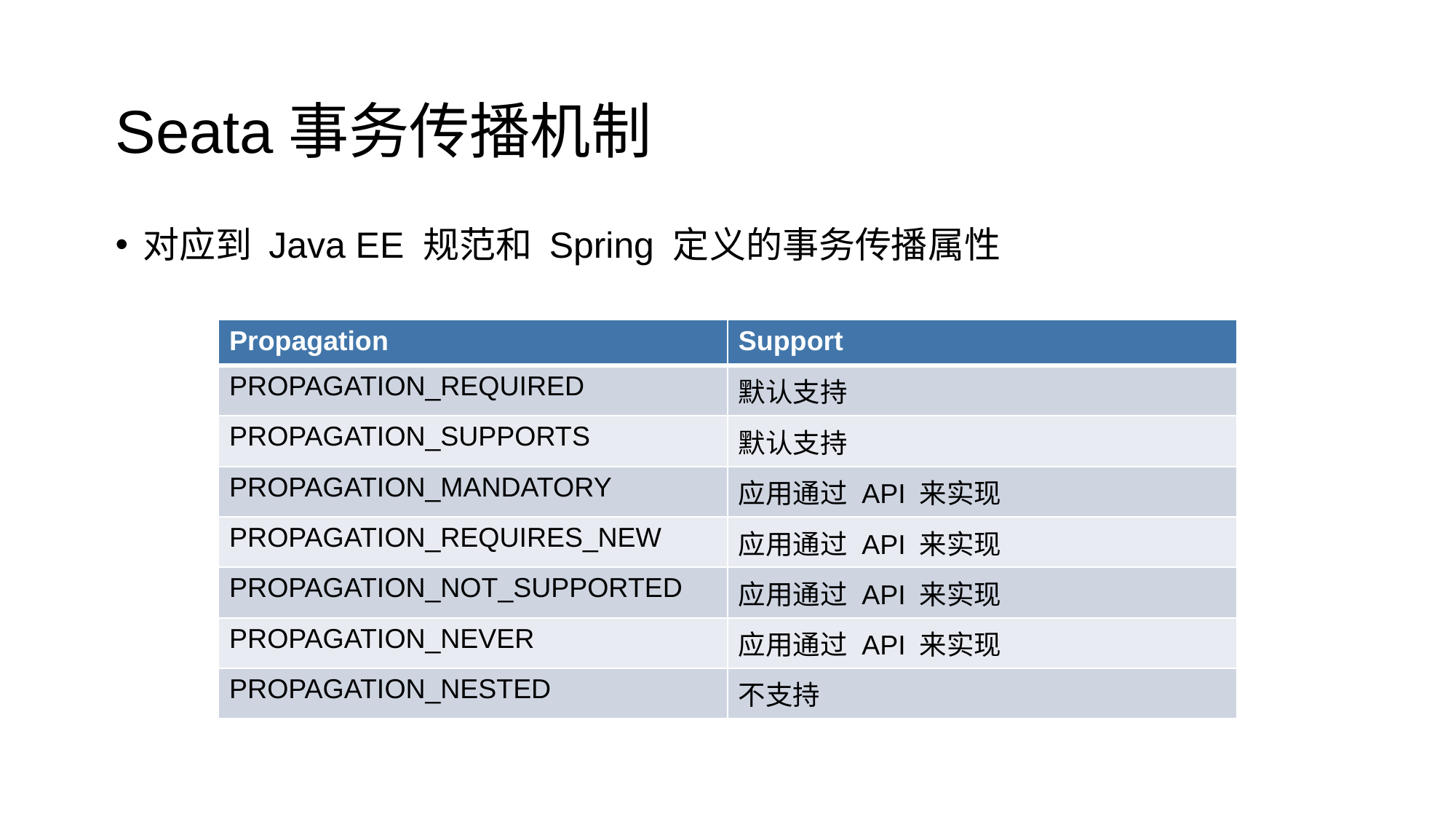

# Seata事务传播机制
对应到 Java EE 规范和 Spring 定义的事务传播属性

| Propagation | Support |
| --- | --- |
| PROPAGATION\_REQUIRED | 默认支持 |
| PROPAGATION\_SUPPORTS | 默认支持 |
| PROPAGATION\_MANDATORY | 应用通过 API 来实现 |
| PROPAGATION\_REQUIRES\_NEW | 应用通过 API 来实现 |
| PROPAGATION\_NOT\_SUPPORTED | 应用通过 API 来实现 |
| PROPAGATION\_NEVER | 应用通过 API 来实现 |
| PROPAGATION\_NESTED | 不支持 |